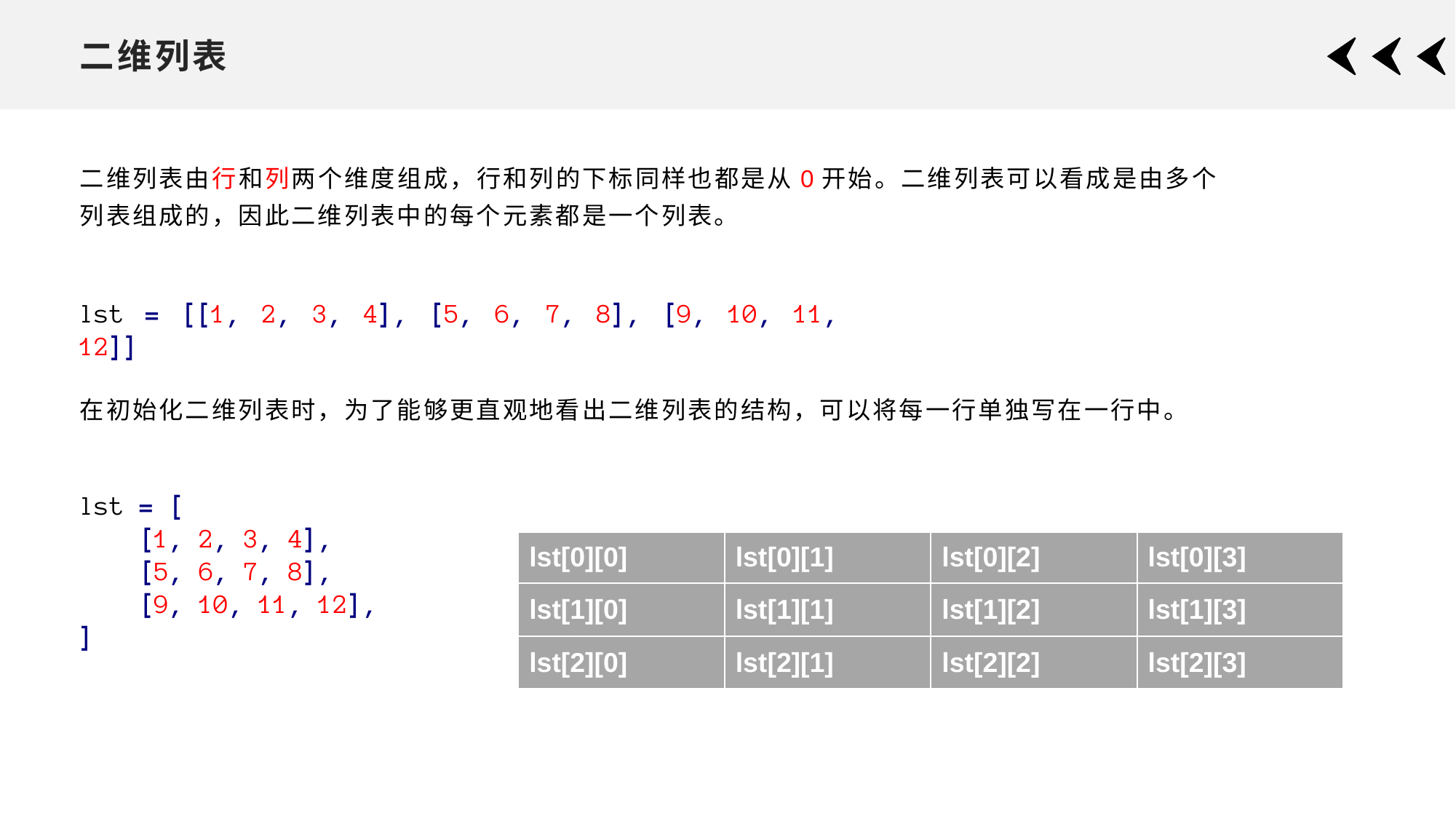

# 二维列表
二维列表由行和列两个维度组成，行和列的下标同样也都是从0开始。二维列表可以看成是由多个列表组成的，因此二维列表中的每个元素都是一个列表。
lst = [[1, 2, 3, 4], [5, 6, 7, 8], [9, 10, 11, 12]]
在初始化二维列表时，为了能够更直观地看出二维列表的结构，可以将每一行单独写在一行中。
|  |  |  |  |
| --- | --- | --- | --- |
| lst[0][0] | lst[0][1] | lst[0][2] | lst[0][3] |
| lst[1][0] | lst[1][1] | lst[1][2] | lst[1][3] |
| lst[2][0] | lst[2][1] | lst[2][2] | lst[2][3] |
lst = [
    [1, 2, 3, 4],
    [5, 6, 7, 8],
    [9, 10, 11, 12],
]